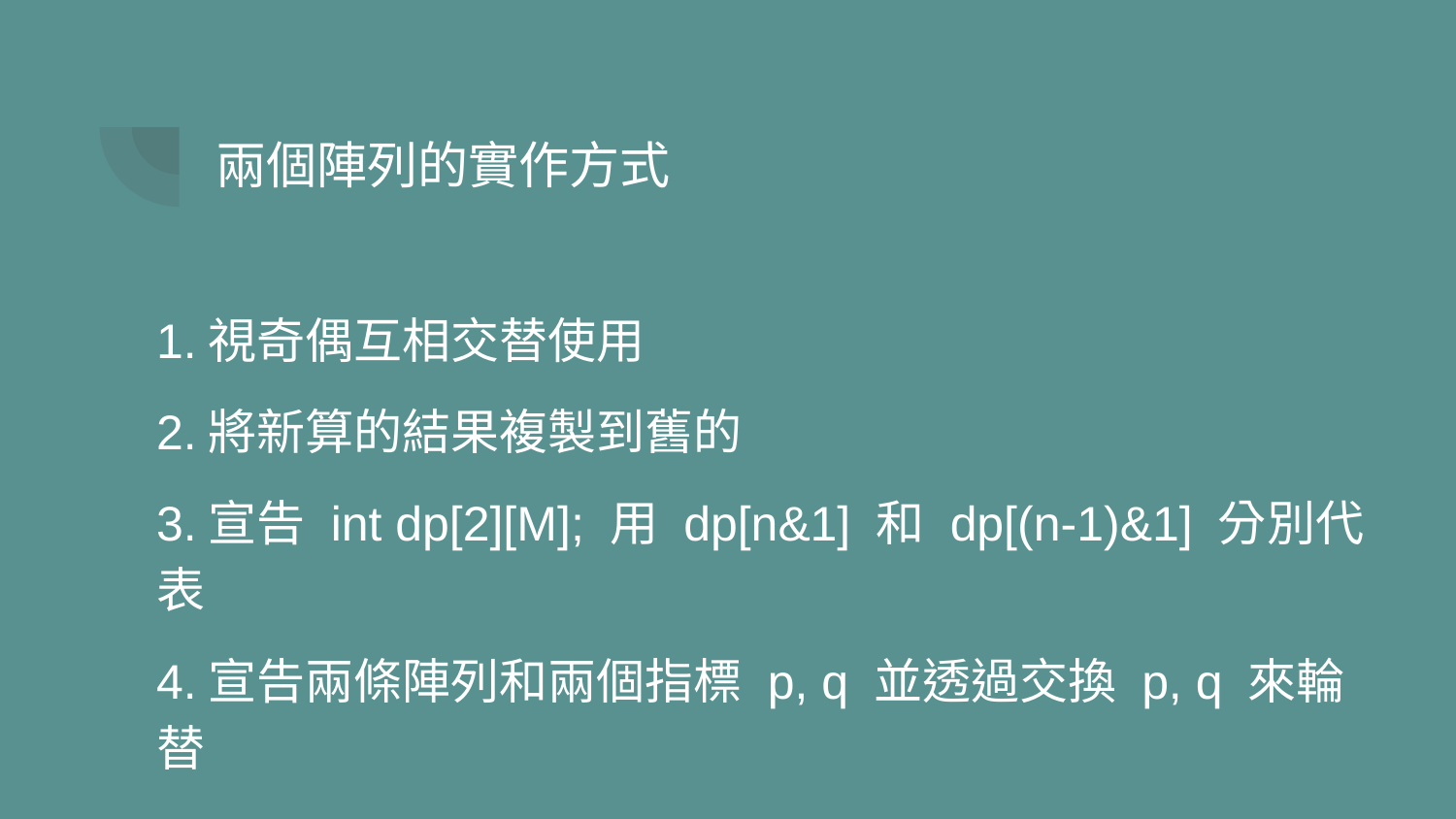

兩個陣列的實作方式
1.視奇偶互相交替使用
2.將新算的結果複製到舊的
3.宣告 int dp[2][M]; 用 dp[n&1] 和 dp[(n-1)&1] 分別代表
4.宣告兩條陣列和兩個指標 p, q 並透過交換 p, q 來輪替